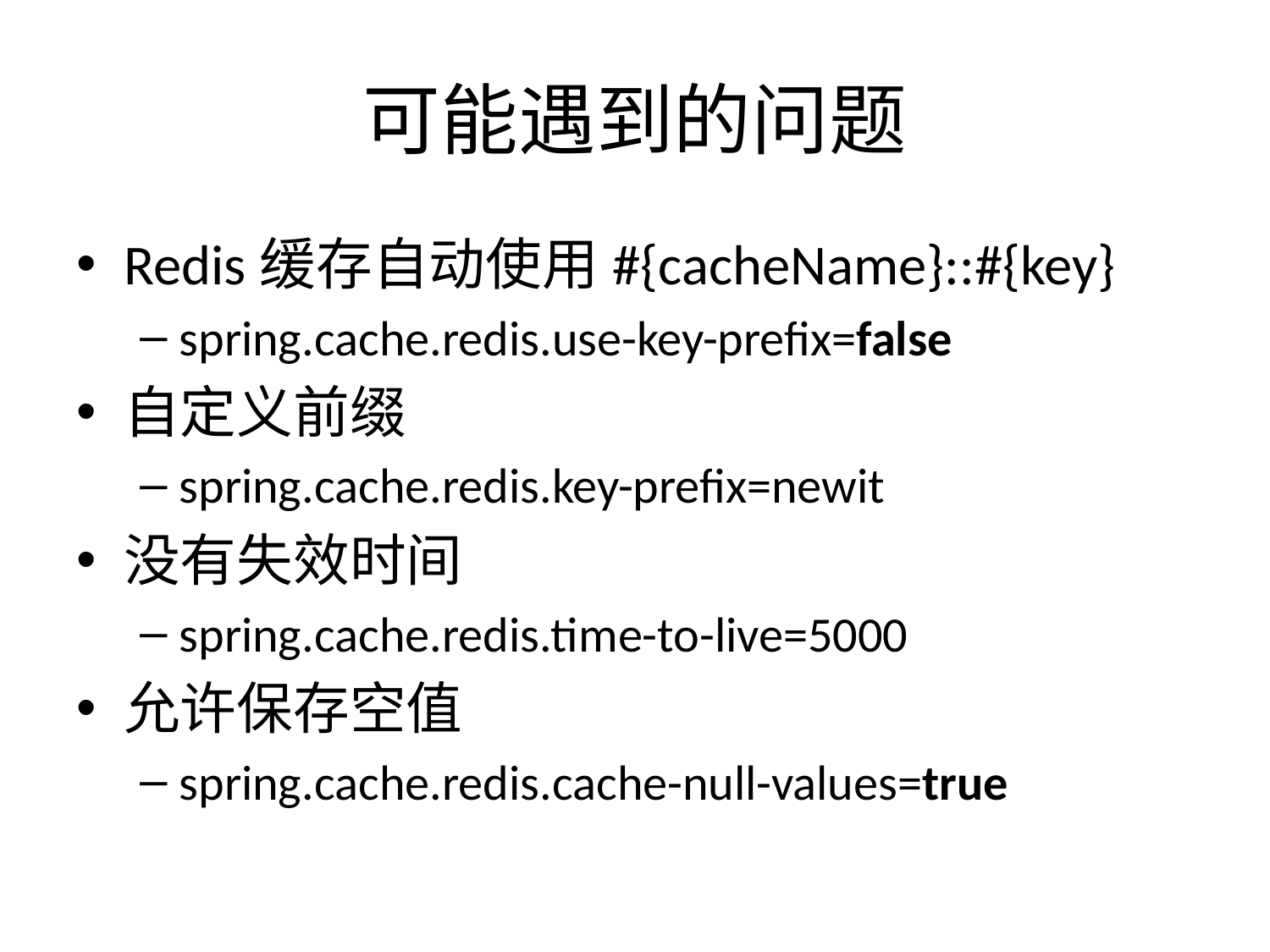

# 可能遇到的问题
Redis缓存自动使用#{cacheName}::#{key}
spring.cache.redis.use-key-prefix=false
自定义前缀
spring.cache.redis.key-prefix=newit
没有失效时间
spring.cache.redis.time-to-live=5000
允许保存空值
spring.cache.redis.cache-null-values=true